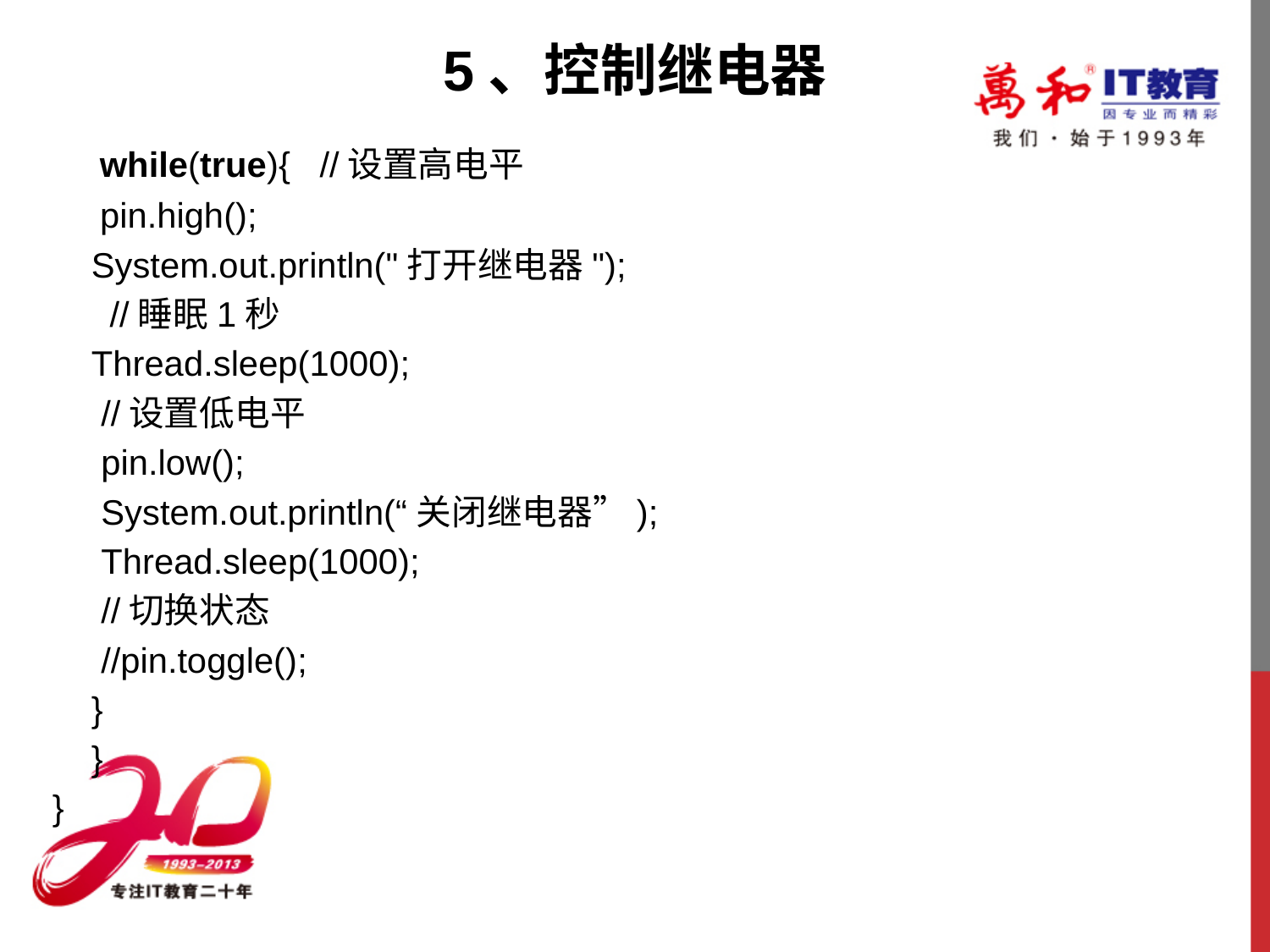

# 5、控制继电器
    while(true){   //设置高电平
	pin.high();
    System.out.println("打开继电器");
	 //睡眠1秒
    Thread.sleep(1000);
     //设置低电平
     pin.low();
     System.out.println(“关闭继电器”);
     Thread.sleep(1000);
     //切换状态
     //pin.toggle();
    }
    }
}